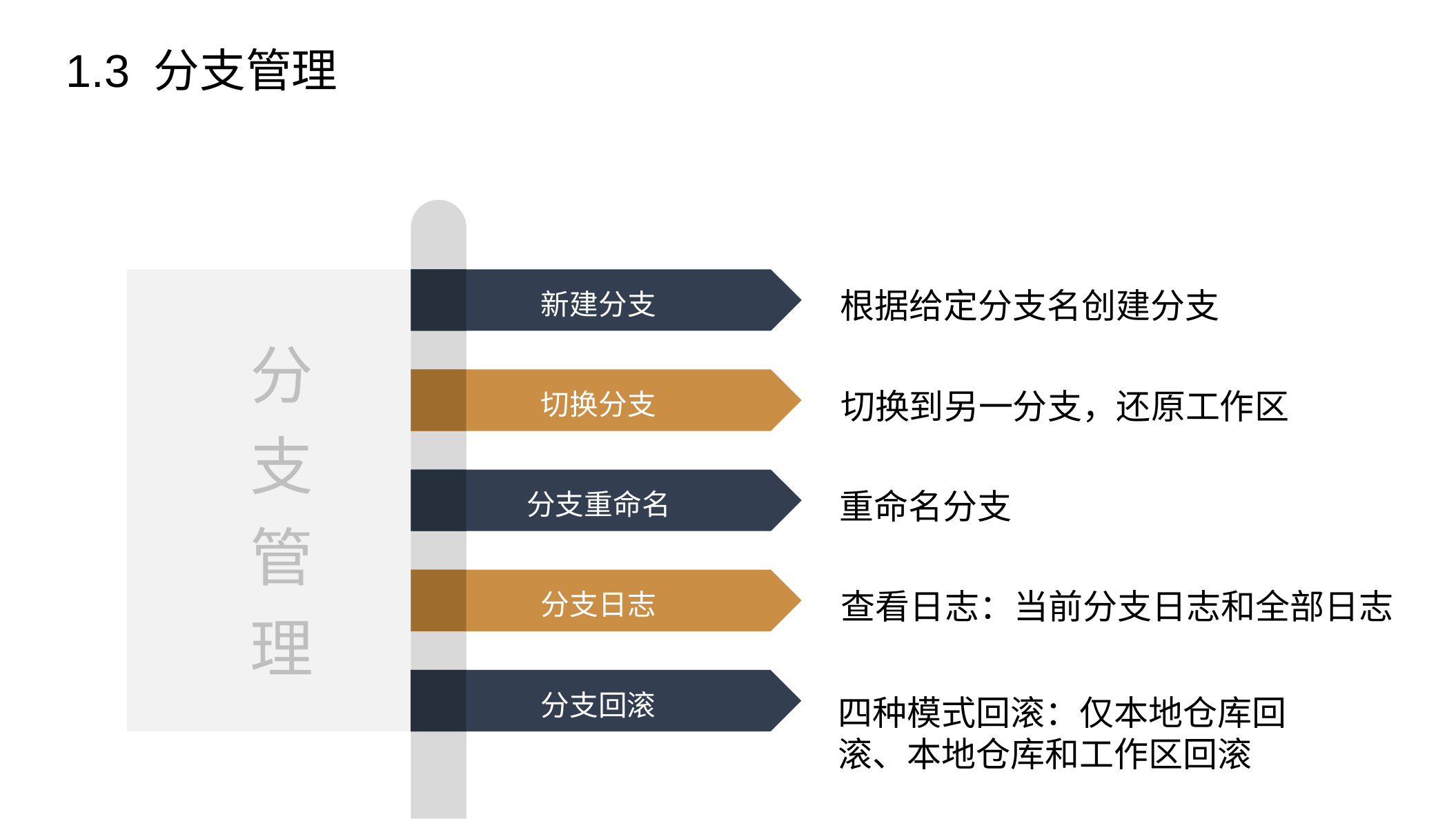

1.3 分支管理

分支管理

新建分支
根据给定分支名创建分支
切换分支

切换到另一分支，还原工作区
分支重命名

重命名分支

分支日志
查看日志：当前分支日志和全部日志

分支回滚
四种模式回滚：仅本地仓库回滚、本地仓库和工作区回滚